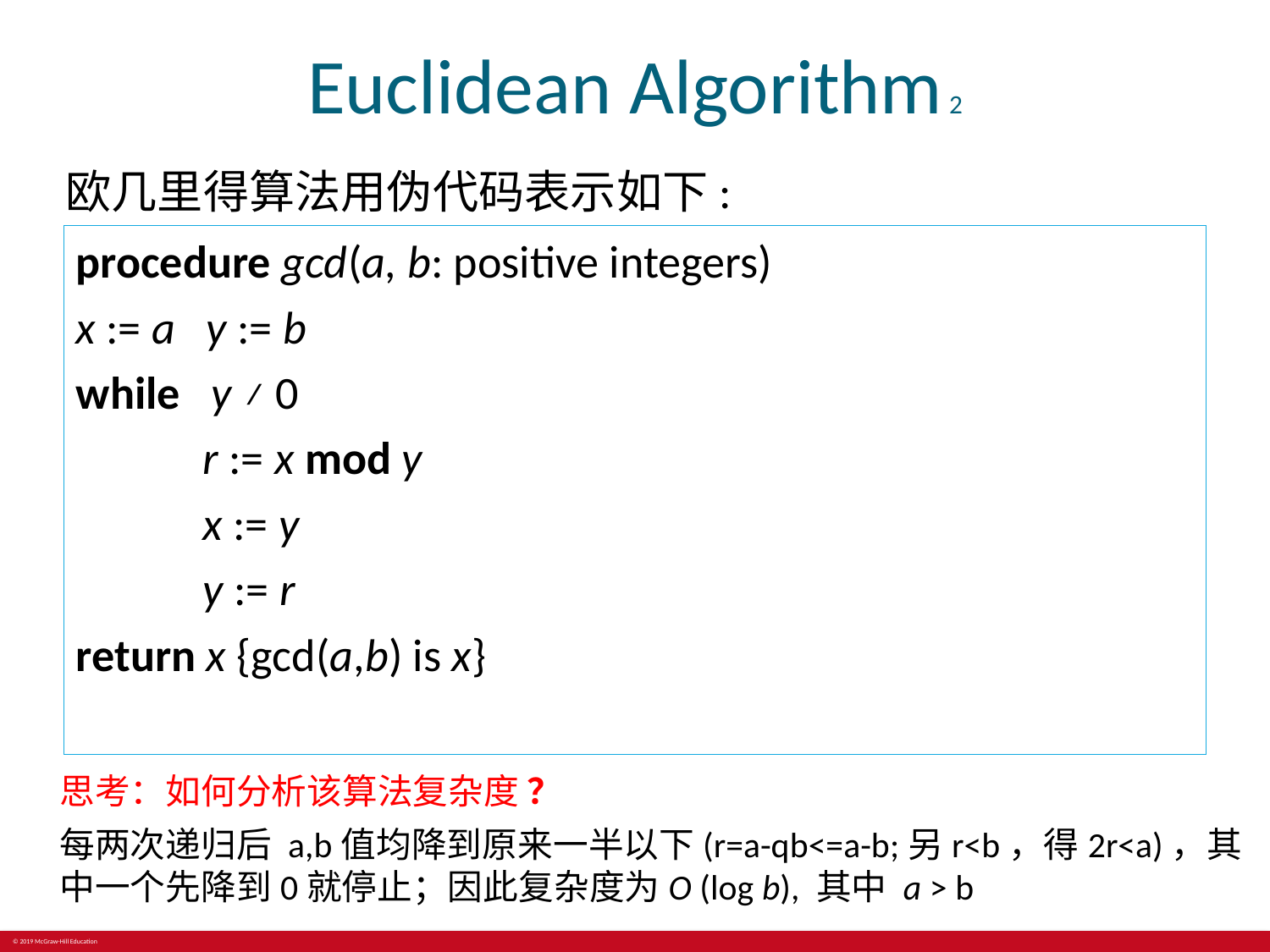

# Euclidean Algorithm 2
欧几里得算法用伪代码表示如下:
procedure gcd(a, b: positive integers)
x := a   y := b
while   y ≠ 0
	r := x mod y
	x := y
	y := r
return x {gcd(a,b) is x}
思考：如何分析该算法复杂度 ？
每两次递归后 a,b值均降到原来一半以下(r=a-qb<=a-b;另r<b，得2r<a)，其中一个先降到0就停止；因此复杂度为O (log b), 其中 a > b